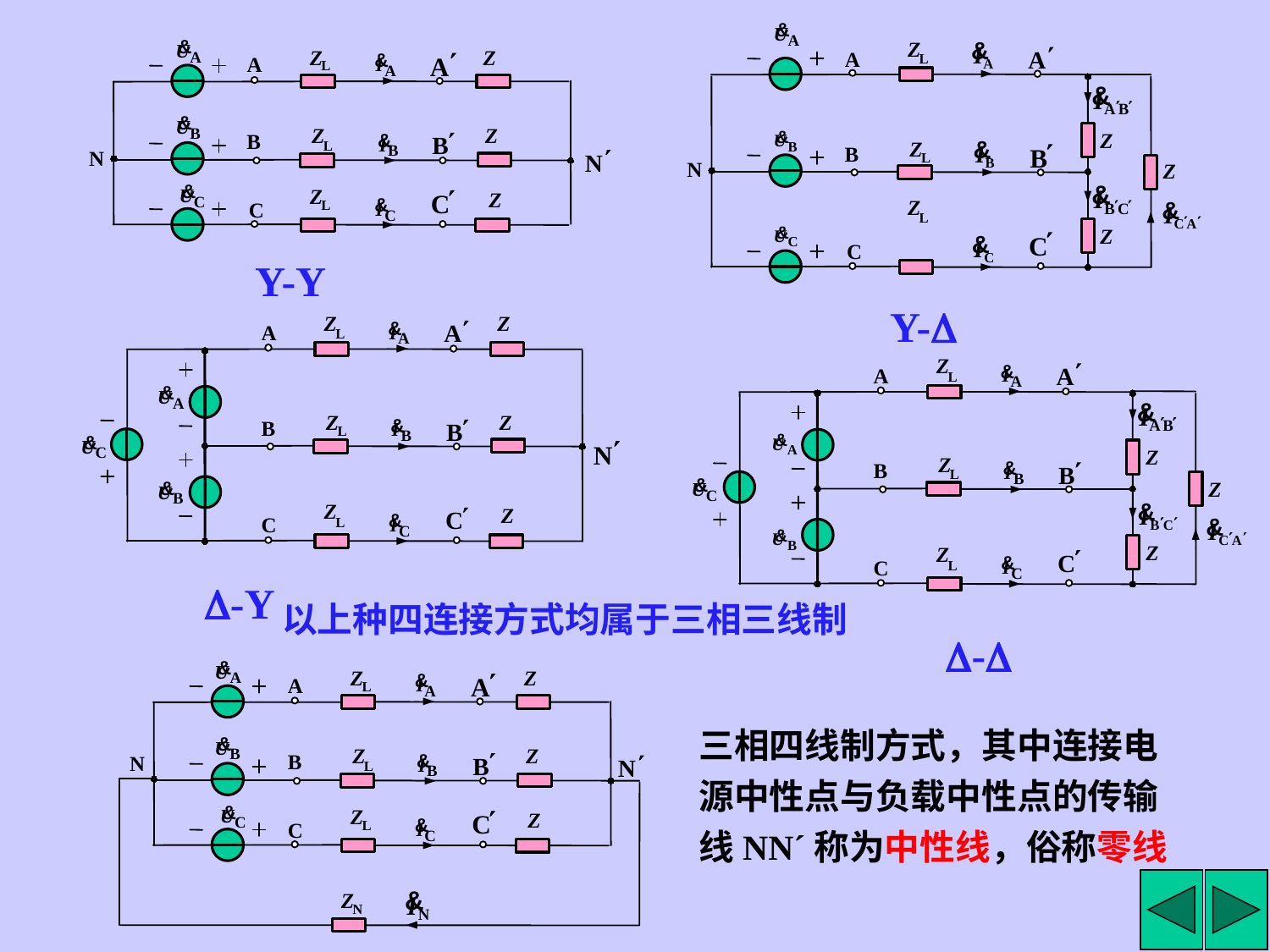

&
U
A
&
I
A
Z
′
A
A
L

&
I
′
′
A
B

&
U
B
Z
&
I
B
Z
′
B
B
L

N
Z

&
I
′
′
B
C

Z
&
I
′
′
C
A
L

&
U
C

Z
′
C
&
I
C
C

&
U
A
Z
Z
′
A
&
I
A
A
L

&
U
B
Z
Z
′
B
B
&
I
B
L

′
N

N

&
U
C
Z
′
C
Z
&
I
C
L
C

Y-Y
Y-Δ

Z
Z
′
A
&
I
A
A
L

&
U
A

Z
Z
&
I
B
′
B
B

L

&
U
C
′
N

&
U
B

Z
′
C
Z
&
I
C
C
L

Z
′
A
&
I
A
A
L

&
I
′
′
A
B

&
U
A

Z
Z
&
I
B
′
B
B

L

&
U
C
Z

&
I
′
′
B
C

&
I
′
′
C
A

&
U
B

Z
Z
′
C
&
I
C
C
L

Δ-Y
以上种四连接方式均属于三相三线制
Δ-Δ

&
U
A
Z
Z
′
A
&
I
A
A
L

&
U
B
Z
Z
′
B
B
&
I
B
′
N
N
L

&
U
C
Z
′
C
Z
&
I
C
C
L

&
I
N
Z
N

三相四线制方式，其中连接电源中性点与负载中性点的传输线NN´称为中性线，俗称零线